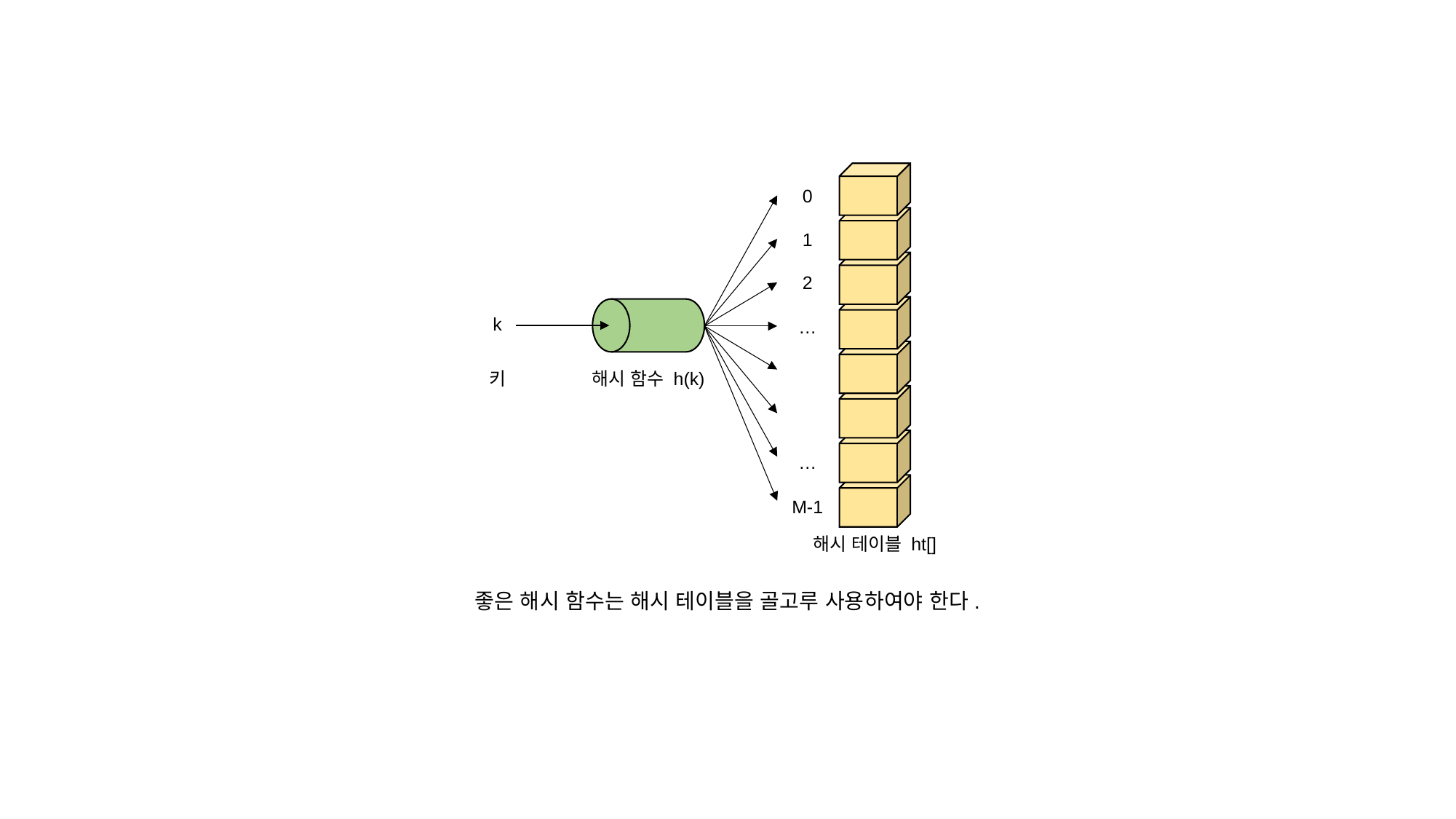

0

1

2

k
…

키
해시 함수 h(k)

…

M-1
해시 테이블 ht[]
좋은 해시 함수는 해시 테이블을 골고루 사용하여야 한다.